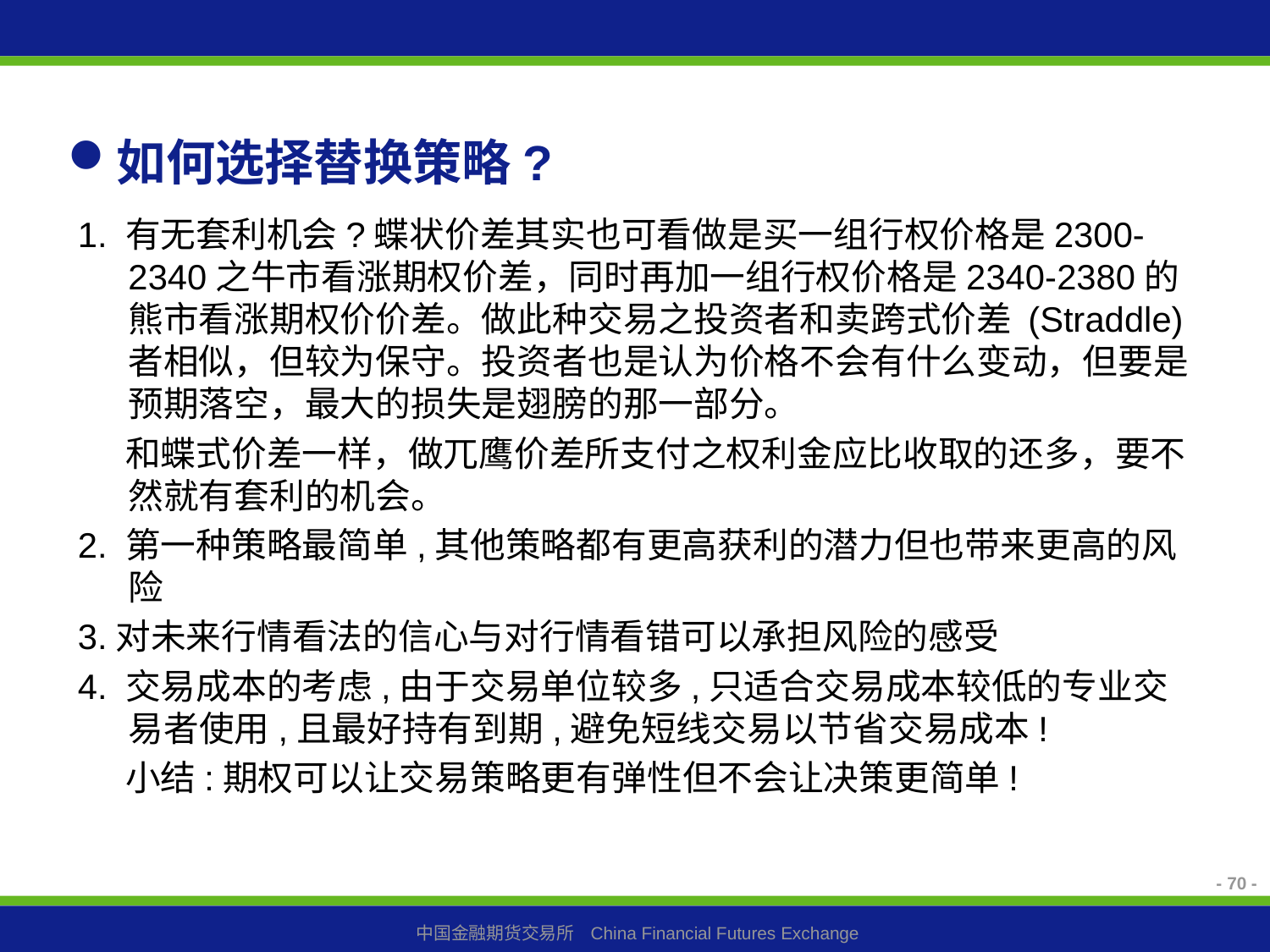

# 如何选择替换策略?
1. 有无套利机会?蝶状价差其实也可看做是买一组行权价格是2300-2340之牛市看涨期权价差，同时再加一组行权价格是2340-2380的熊市看涨期权价价差。做此种交易之投资者和卖跨式价差 (Straddle)者相似，但较为保守。投资者也是认为价格不会有什么变动，但要是预期落空，最大的损失是翅膀的那一部分。
     和蝶式价差一样，做兀鹰价差所支付之权利金应比收取的还多，要不然就有套利的机会。
2. 第一种策略最简单,其他策略都有更高获利的潜力但也带来更高的风险
3.对未来行情看法的信心与对行情看错可以承担风险的感受
4. 交易成本的考虑,由于交易单位较多,只适合交易成本较低的专业交易者使用,且最好持有到期,避免短线交易以节省交易成本!
     小结:期权可以让交易策略更有弹性但不会让决策更简单!
- 70 -